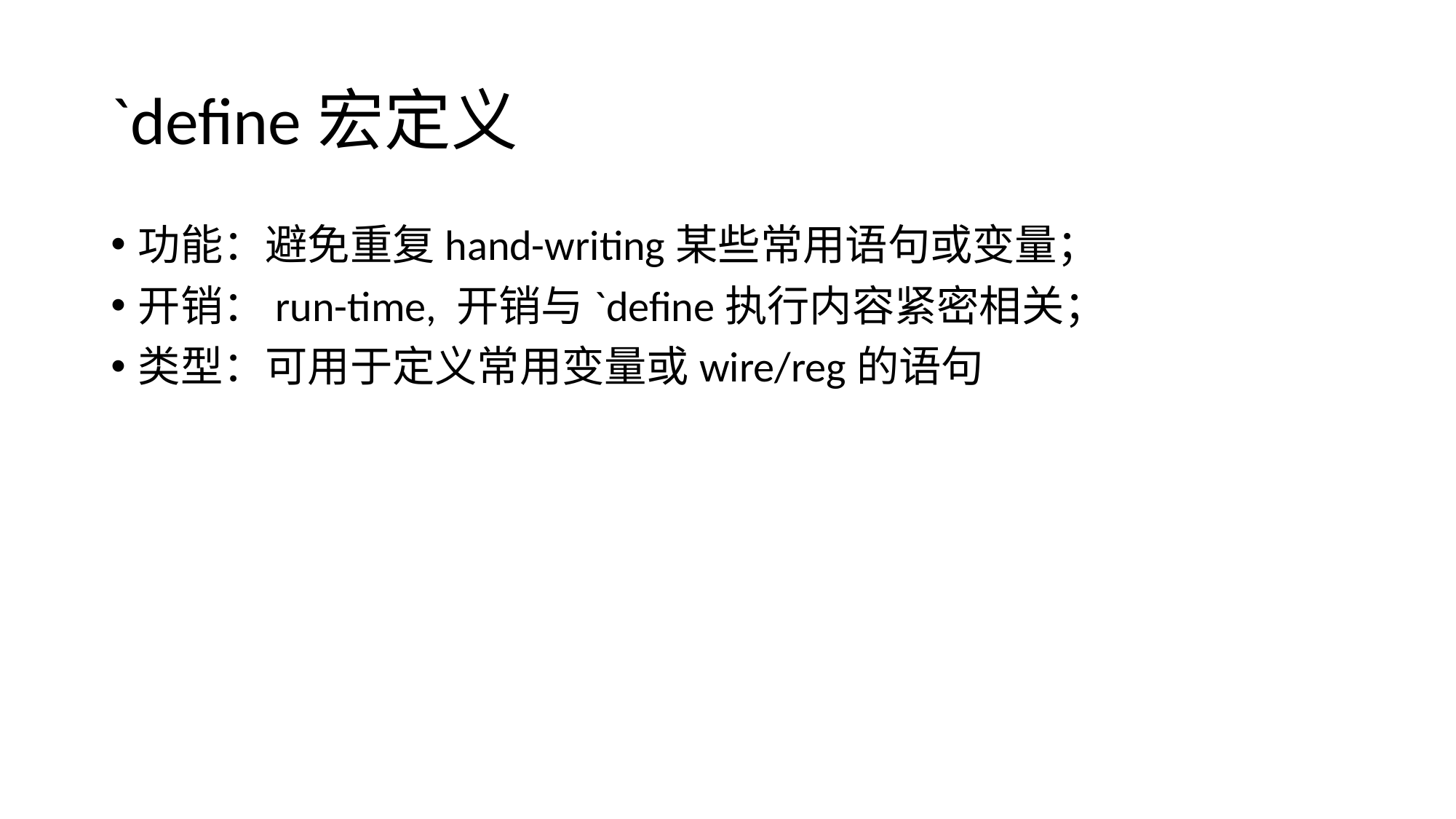

# `define宏定义
功能：避免重复hand-writing某些常用语句或变量；
开销：run-time, 开销与`define执行内容紧密相关；
类型：可用于定义常用变量或wire/reg的语句